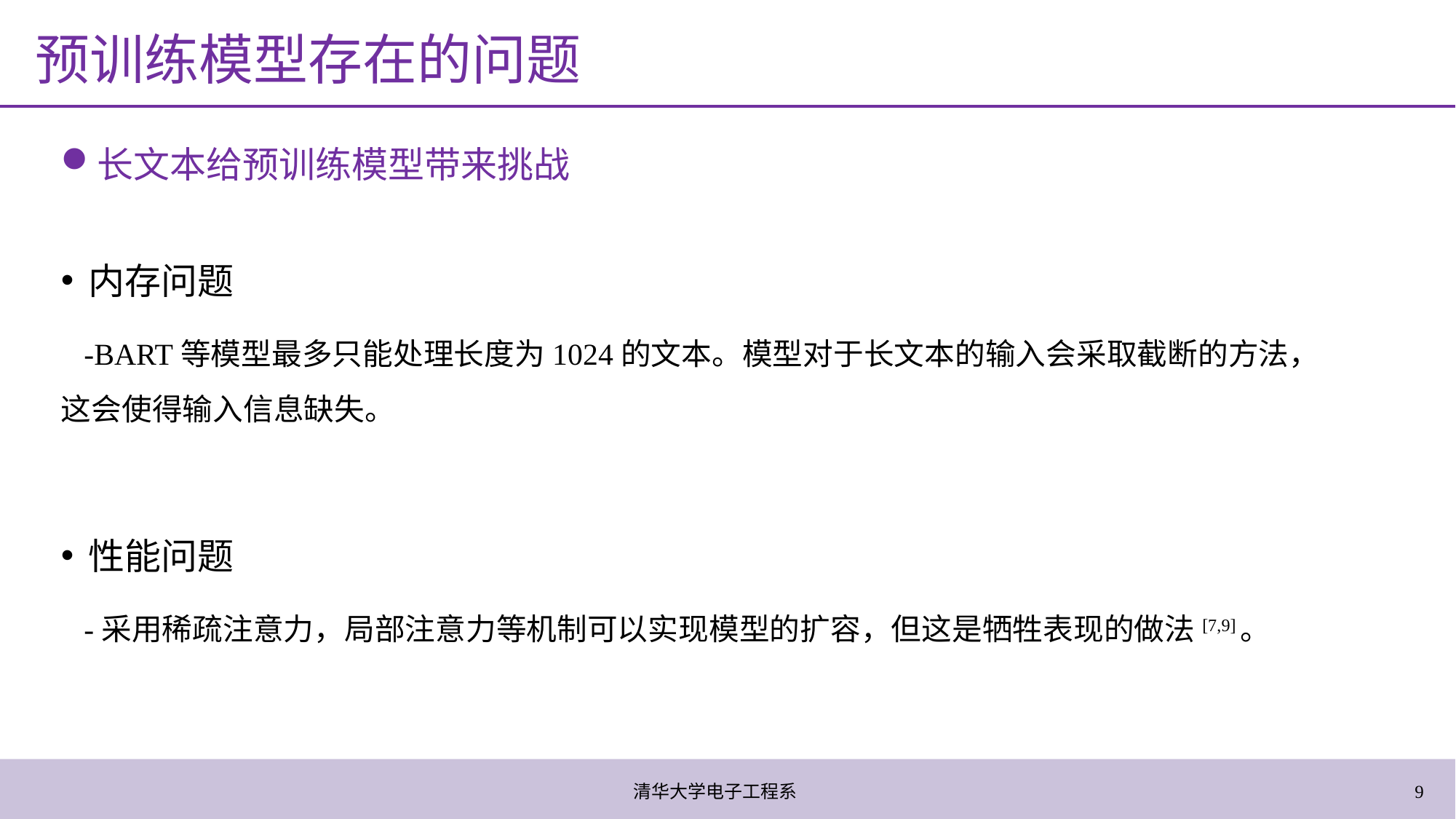

# 预训练模型存在的问题
长文本给预训练模型带来挑战
内存问题
   -BART等模型最多只能处理长度为1024的文本。模型对于长文本的输入会采取截断的方法，这会使得输入信息缺失。

性能问题
   -采用稀疏注意力，局部注意力等机制可以实现模型的扩容，但这是牺牲表现的做法[7,9]。

清华大学电子工程系
9